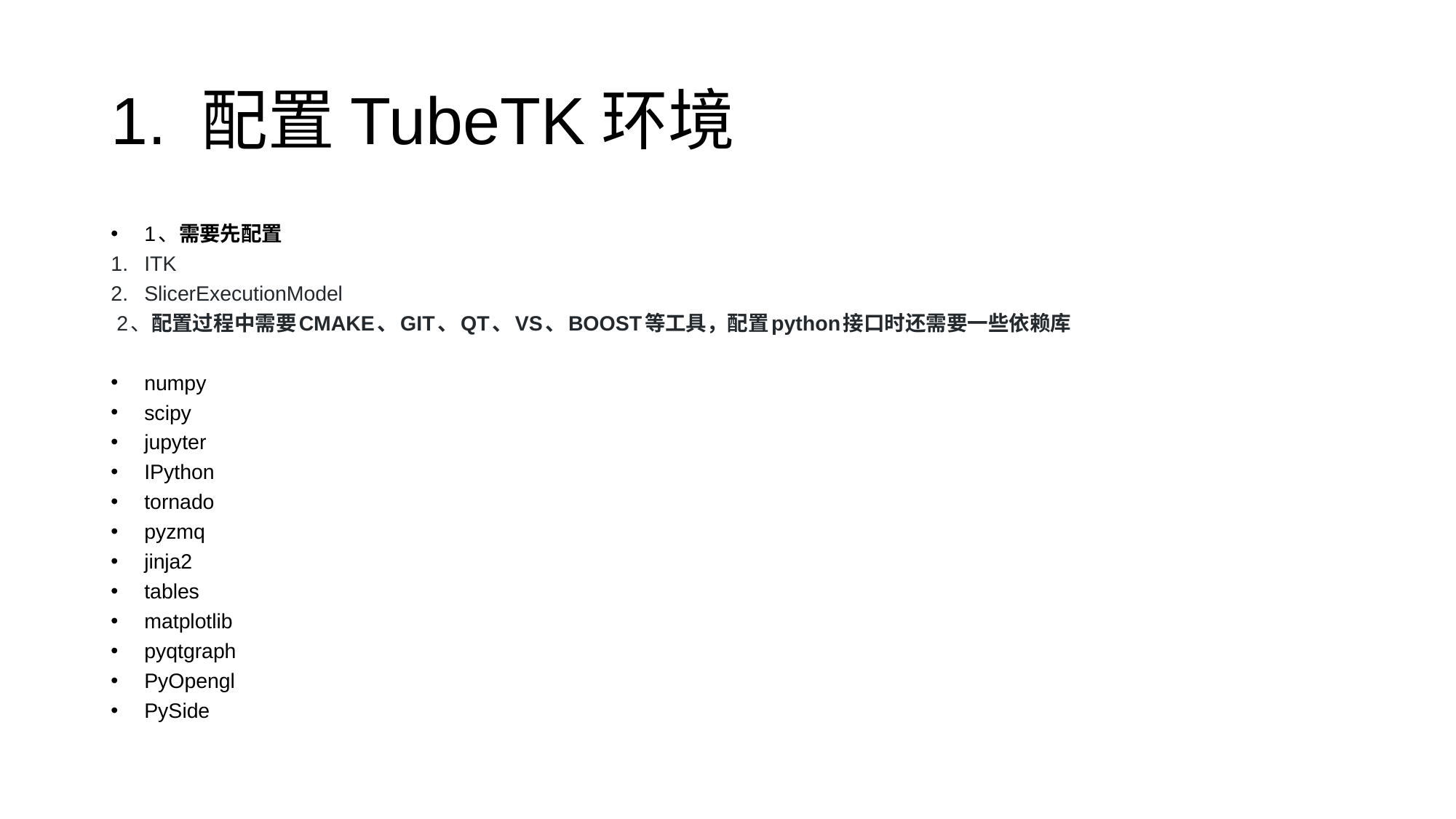

# 1. 配置TubeTK环境
1、需要先配置
ITK
SlicerExecutionModel
 2、配置过程中需要CMAKE、GIT、QT、VS、BOOST等工具，配置python接口时还需要一些依赖库

numpy
scipy
jupyter
IPython
tornado
pyzmq
jinja2
tables
matplotlib
pyqtgraph
PyOpengl
PySide